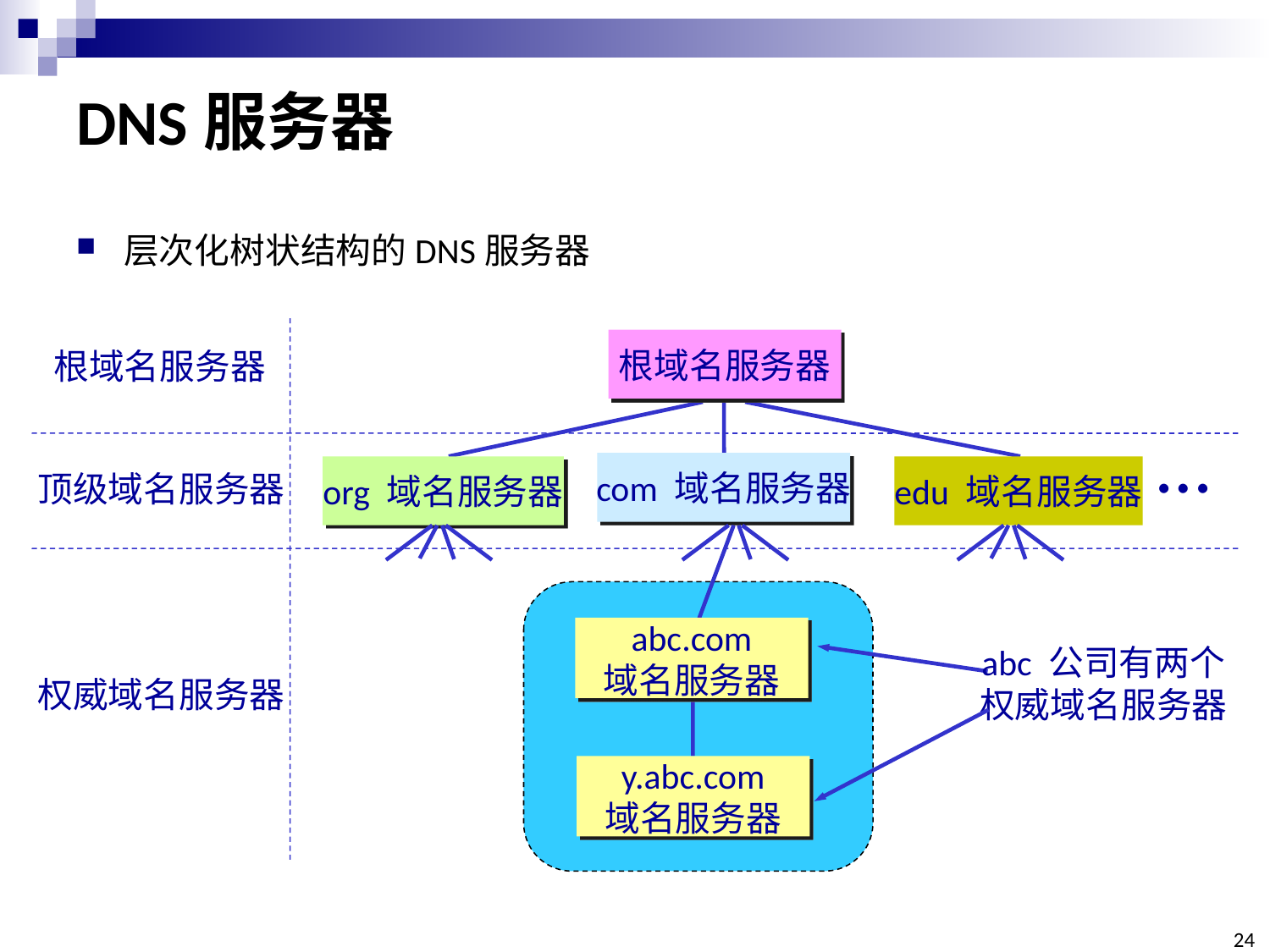

# DNS服务器
层次化树状结构的DNS服务器

根域名服务器
根域名服务器

…

com 域名服务器
org 域名服务器
edu 域名服务器
顶级域名服务器

abc.com
域名服务器
abc 公司有两个
权威域名服务器

权威域名服务器

y.abc.com
域名服务器
24